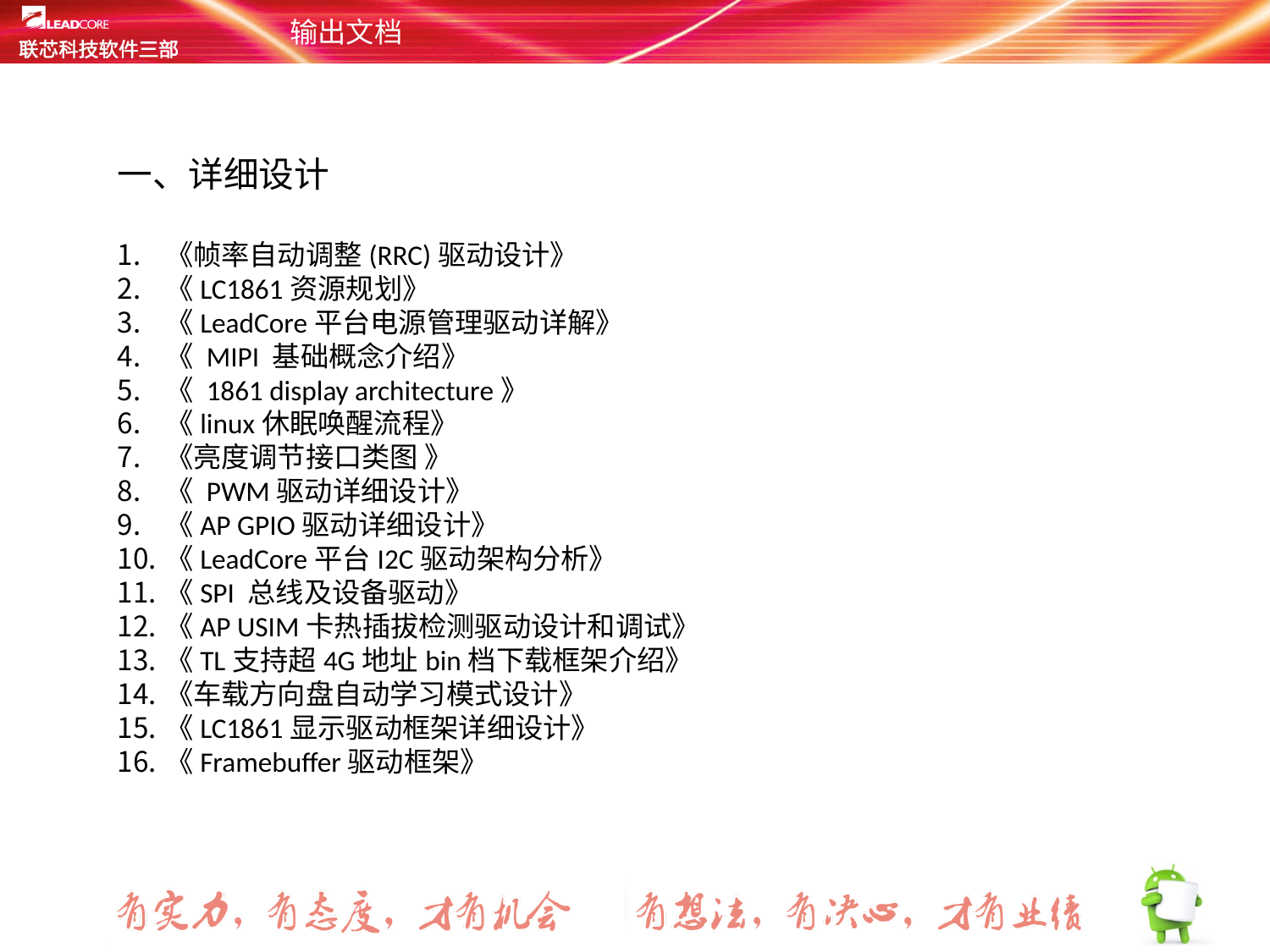

# 输出文档
一、详细设计

《帧率自动调整(RRC)驱动设计》
《LC1861资源规划》
《LeadCore平台电源管理驱动详解》
《 MIPI 基础概念介绍》
《 1861 display architecture》
《linux休眠唤醒流程》
《亮度调节接口类图 》
《 PWM驱动详细设计》
《AP GPIO驱动详细设计》
《LeadCore平台I2C驱动架构分析》
《SPI 总线及设备驱动》
《AP USIM卡热插拔检测驱动设计和调试》
《TL支持超4G地址bin档下载框架介绍》
《车载方向盘自动学习模式设计》
《LC1861显示驱动框架详细设计》
《Framebuffer驱动框架》